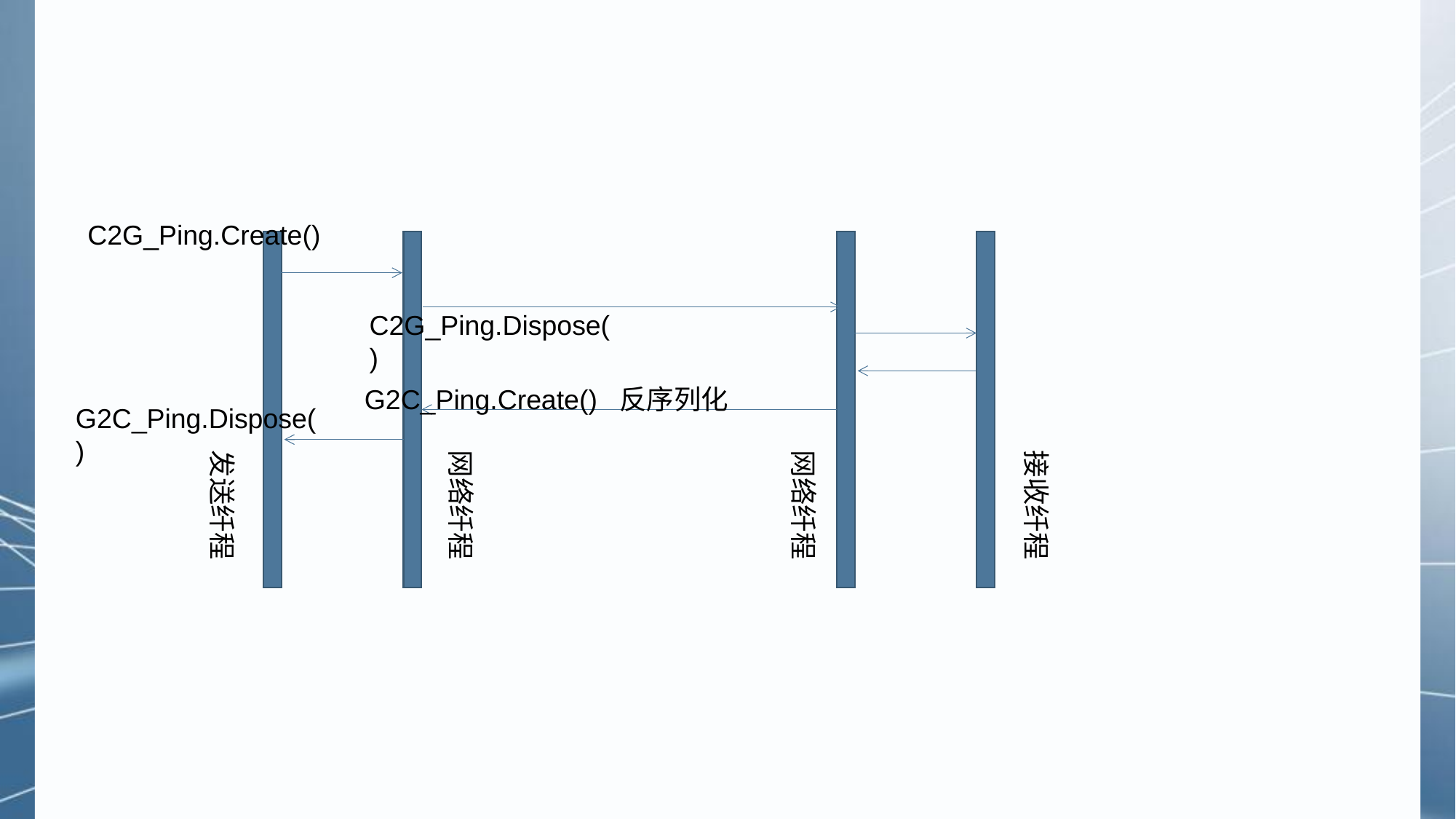

C2G_Ping.Create()

C2G_Ping.Dispose()
G2C_Ping.Create()  反序列化
G2C_Ping.Dispose()
发送纤程
网络纤程
网络纤程
接收纤程